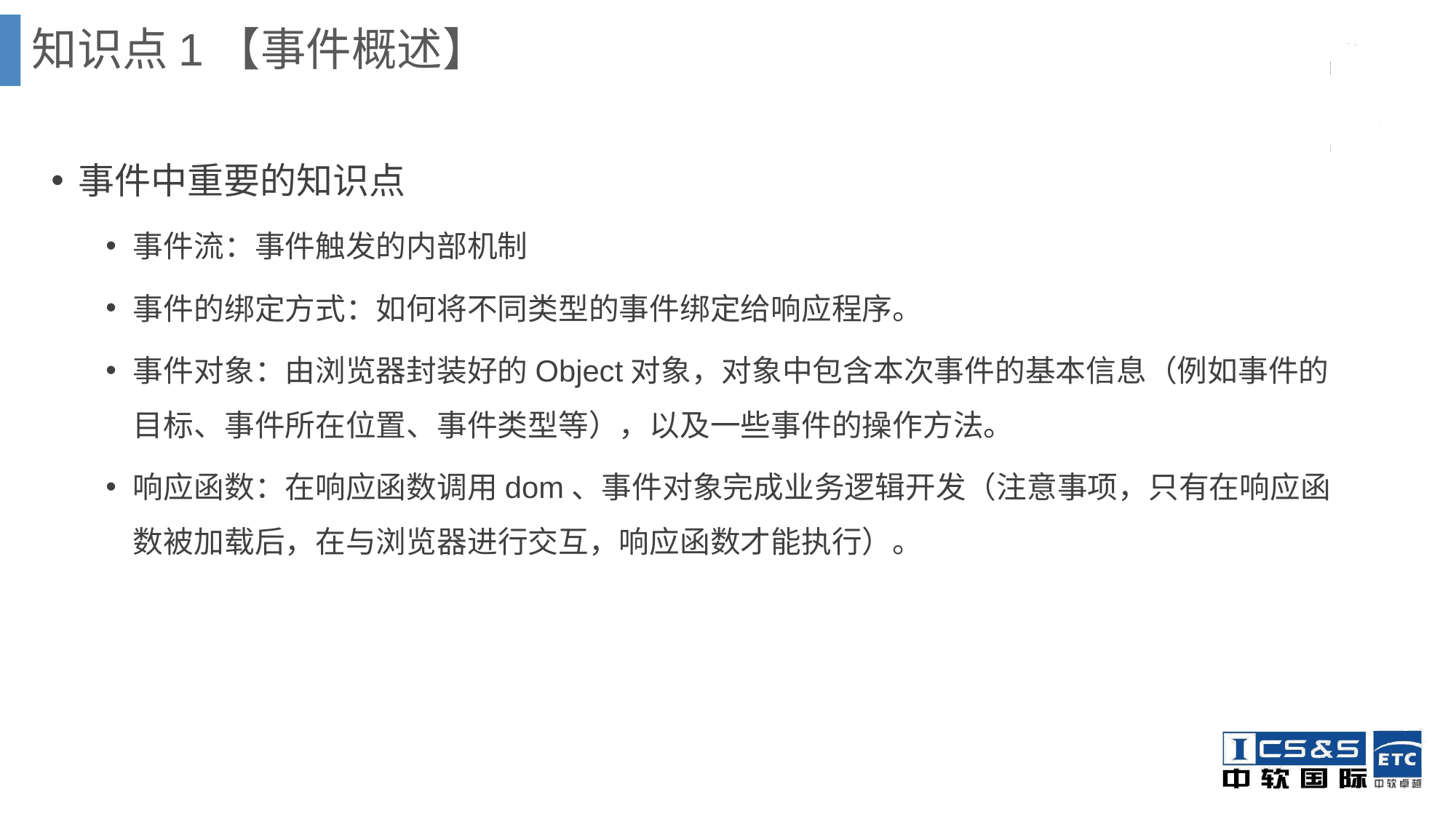

知识点1【事件概述】
事件中重要的知识点
事件流：事件触发的内部机制
事件的绑定方式：如何将不同类型的事件绑定给响应程序。
事件对象：由浏览器封装好的Object对象，对象中包含本次事件的基本信息（例如事件的目标、事件所在位置、事件类型等），以及一些事件的操作方法。
响应函数：在响应函数调用dom、事件对象完成业务逻辑开发（注意事项，只有在响应函数被加载后，在与浏览器进行交互，响应函数才能执行）。